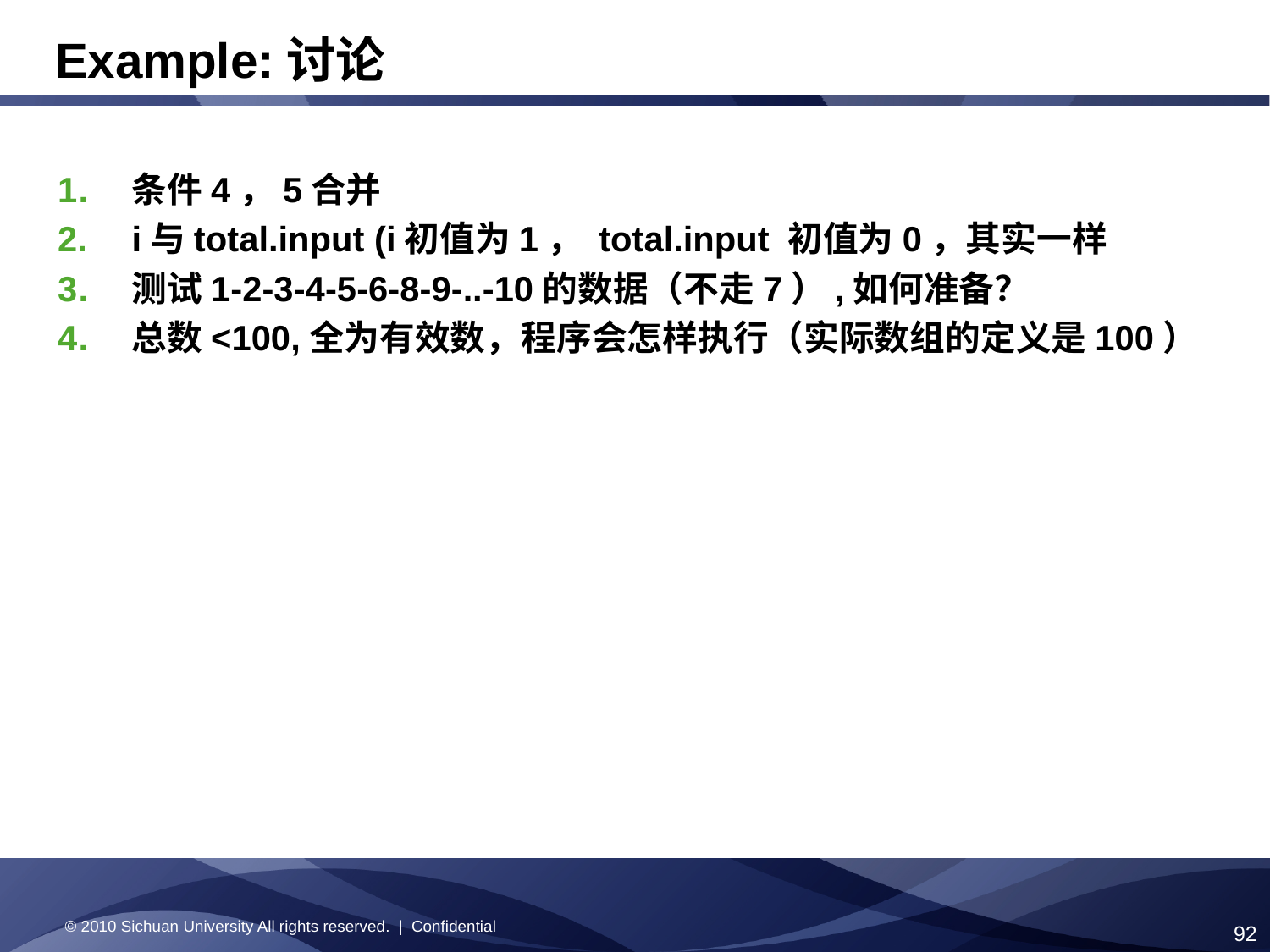

# Example:讨论
条件4，5合并
i与total.input (i初值为1， total.input 初值为0，其实一样
测试1-2-3-4-5-6-8-9-..-10的数据（不走7）,如何准备？
总数<100,全为有效数，程序会怎样执行（实际数组的定义是100）

© 2010 Sichuan University All rights reserved.  |  Confidential
92